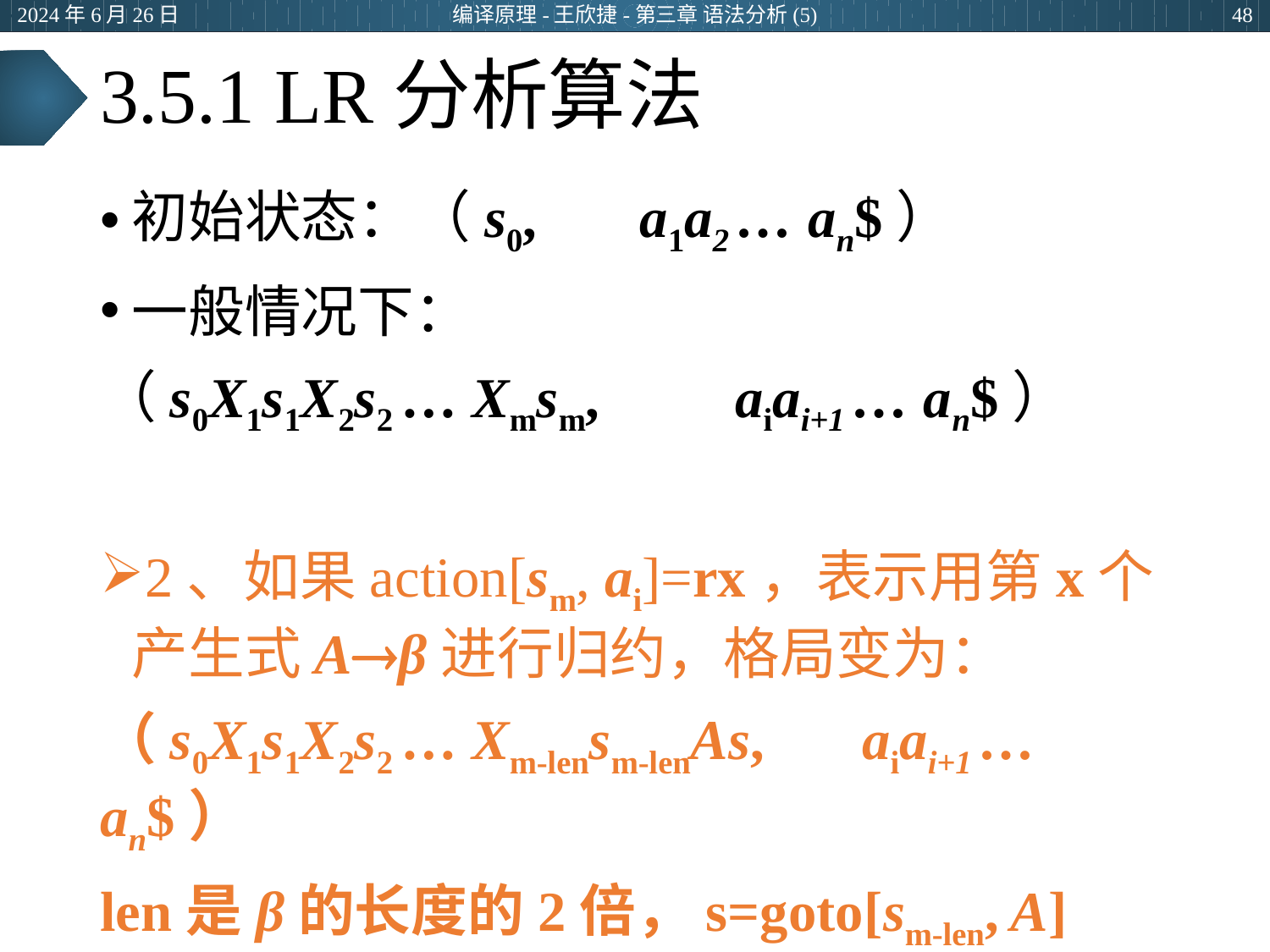

2024年6月26日
编译原理-王欣捷-第三章 语法分析(5)
48
# 3.5.1 LR分析算法
初始状态：（s0, 	a1a2 … an$）
一般情况下：
（s0X1s1X2s2 … Xmsm, 	aiai+1 … an$）

2、如果action[sm, ai]=rx，表示用第x个产生式A→β进行归约，格局变为：
（s0X1s1X2s2 … Xm-lensm-lenAs, 	aiai+1 … an$）
len是β的长度的2倍，s=goto[sm-len, A]